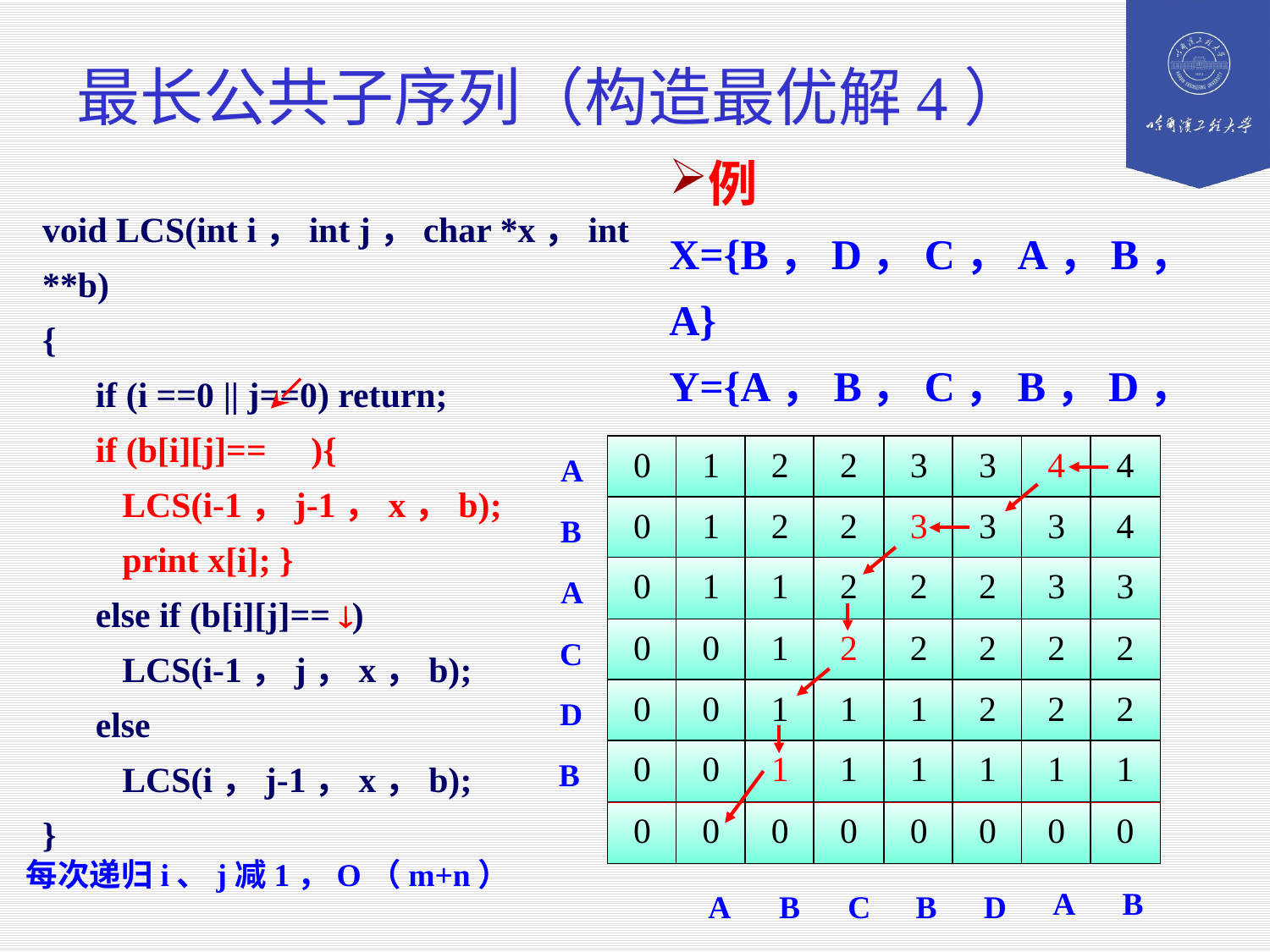

# 最长公共子序列（构造最优解4）
例
X={B，D，C，A，B，A}
Y={A，B，C，B，D，A，B}
LCS= {B, C, B, A}
void LCS(int i，int j，char *x，int **b)
{
      if (i ==0 || j==0) return;
      if (b[i][j]==     ){
         LCS(i-1，j-1，x，b);
         print x[i]; }
      else if (b[i][j]== ↓)
         LCS(i-1，j，x，b);
      else
         LCS(i，j-1，x，b);
}
0
1
2
2
3
3
4
4
0
1
2
2
3
3
3
4
0
1
1
2
2
2
3
3
0
0
1
2
2
2
2
2
0
0
1
1
1
2
2
2
0
0
1
1
1
1
1
1
0
0
0
0
0
0
0
0
A
B
A
C
D
B
A
B
C
B
D
B
A
每次递归i、j减1，O（m+n）